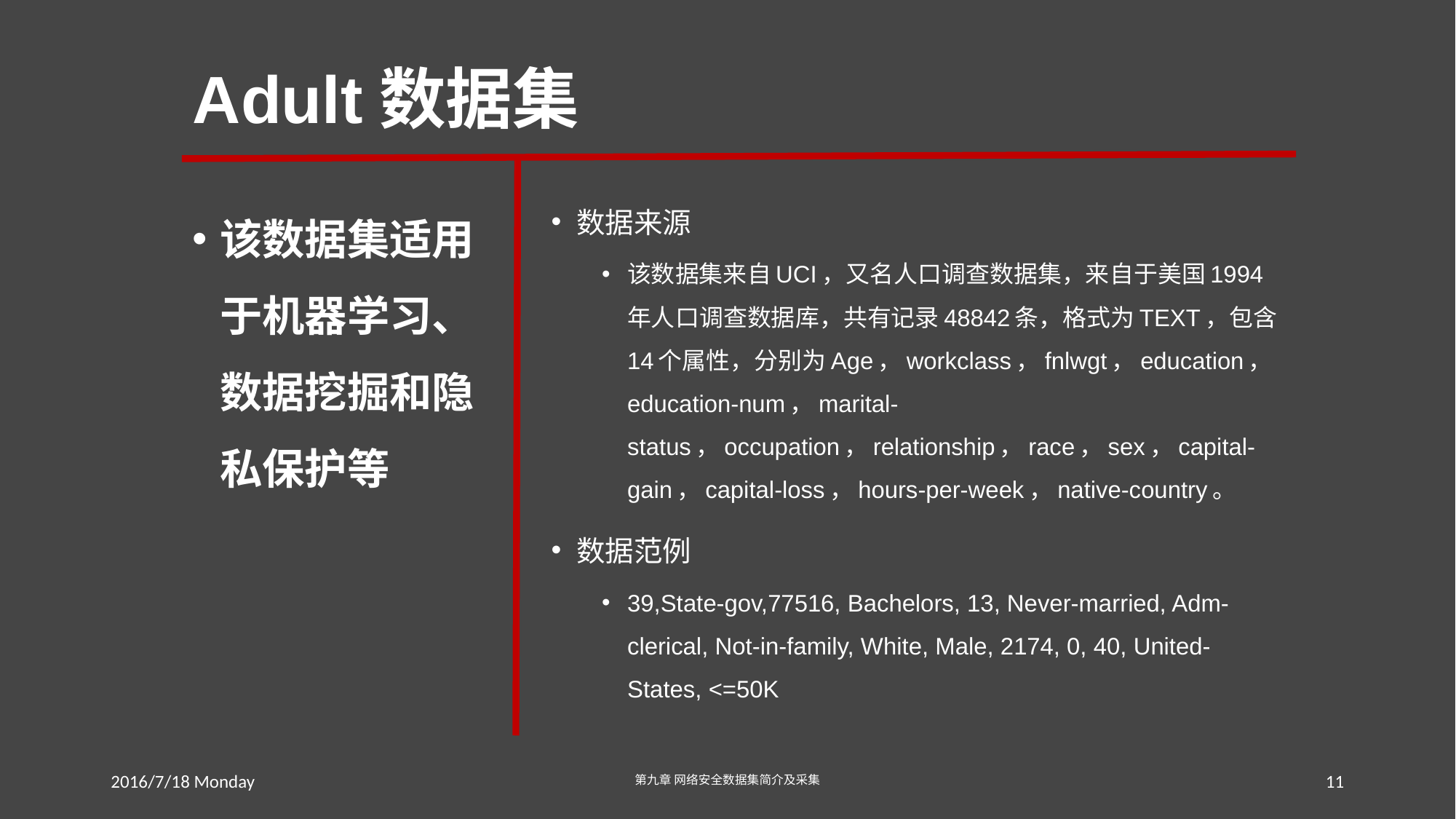

# Adult数据集
该数据集适用于机器学习、数据挖掘和隐私保护等
数据来源
该数据集来自UCI，又名人口调查数据集，来自于美国1994年人口调查数据库，共有记录48842条，格式为TEXT，包含14个属性，分别为Age，workclass，fnlwgt，education，education-num，marital-status，occupation，relationship，race，sex，capital-gain，capital-loss，hours-per-week，native-country。
数据范例
39,State-gov,77516, Bachelors, 13, Never-married, Adm-clerical, Not-in-family, White, Male, 2174, 0, 40, United-States, <=50K
2016/7/18 Monday
第九章 网络安全数据集简介及采集
11